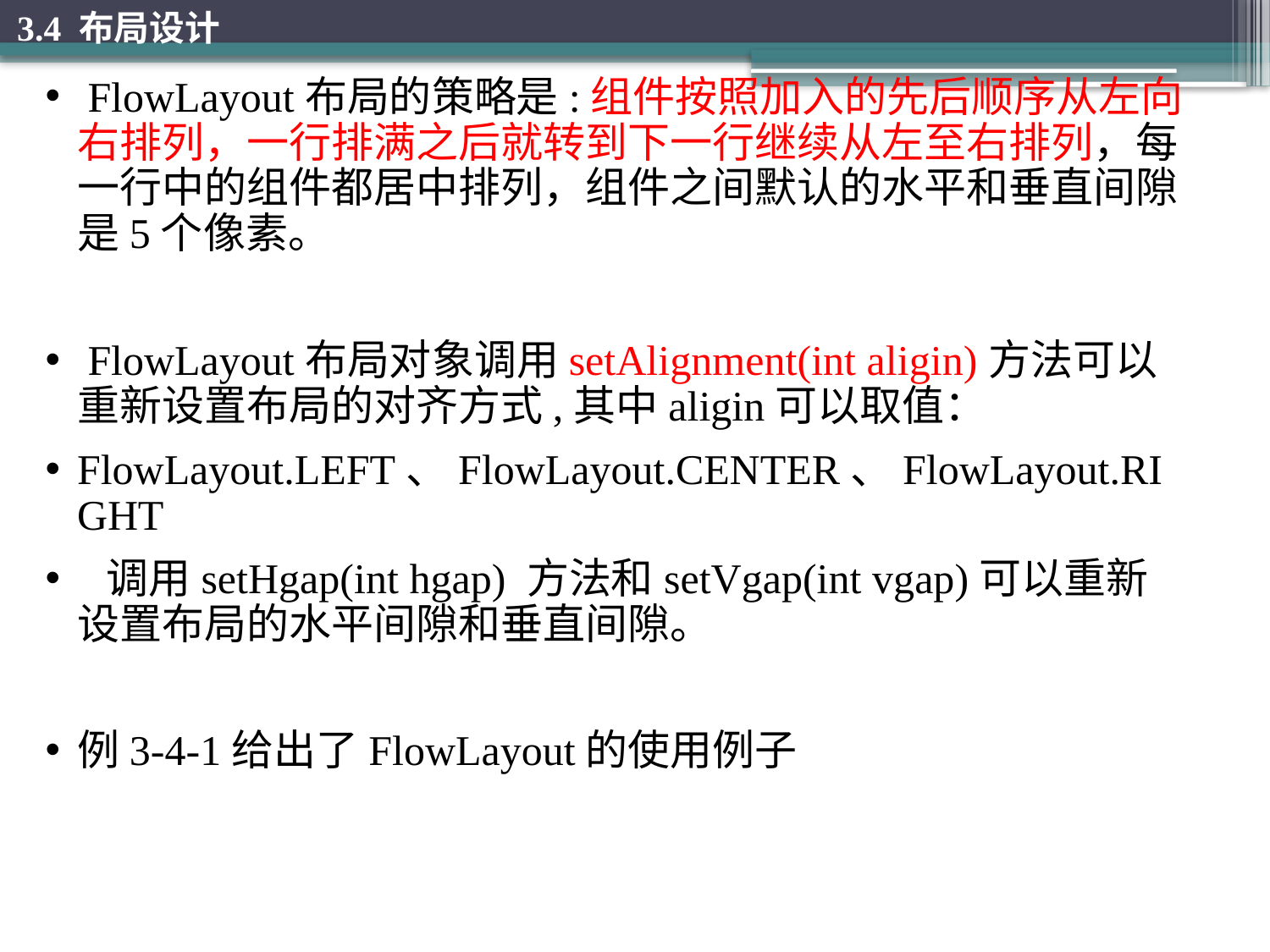

3.4 布局设计
 FlowLayout布局的策略是:组件按照加入的先后顺序从左向右排列，一行排满之后就转到下一行继续从左至右排列，每一行中的组件都居中排列，组件之间默认的水平和垂直间隙是5个像素。

 FlowLayout布局对象调用setAlignment(int aligin)方法可以重新设置布局的对齐方式,其中aligin可以取值：
FlowLayout.LEFT、FlowLayout.CENTER、FlowLayout.RIGHT
  调用setHgap(int hgap) 方法和setVgap(int vgap)可以重新设置布局的水平间隙和垂直间隙。

例3-4-1给出了FlowLayout的使用例子